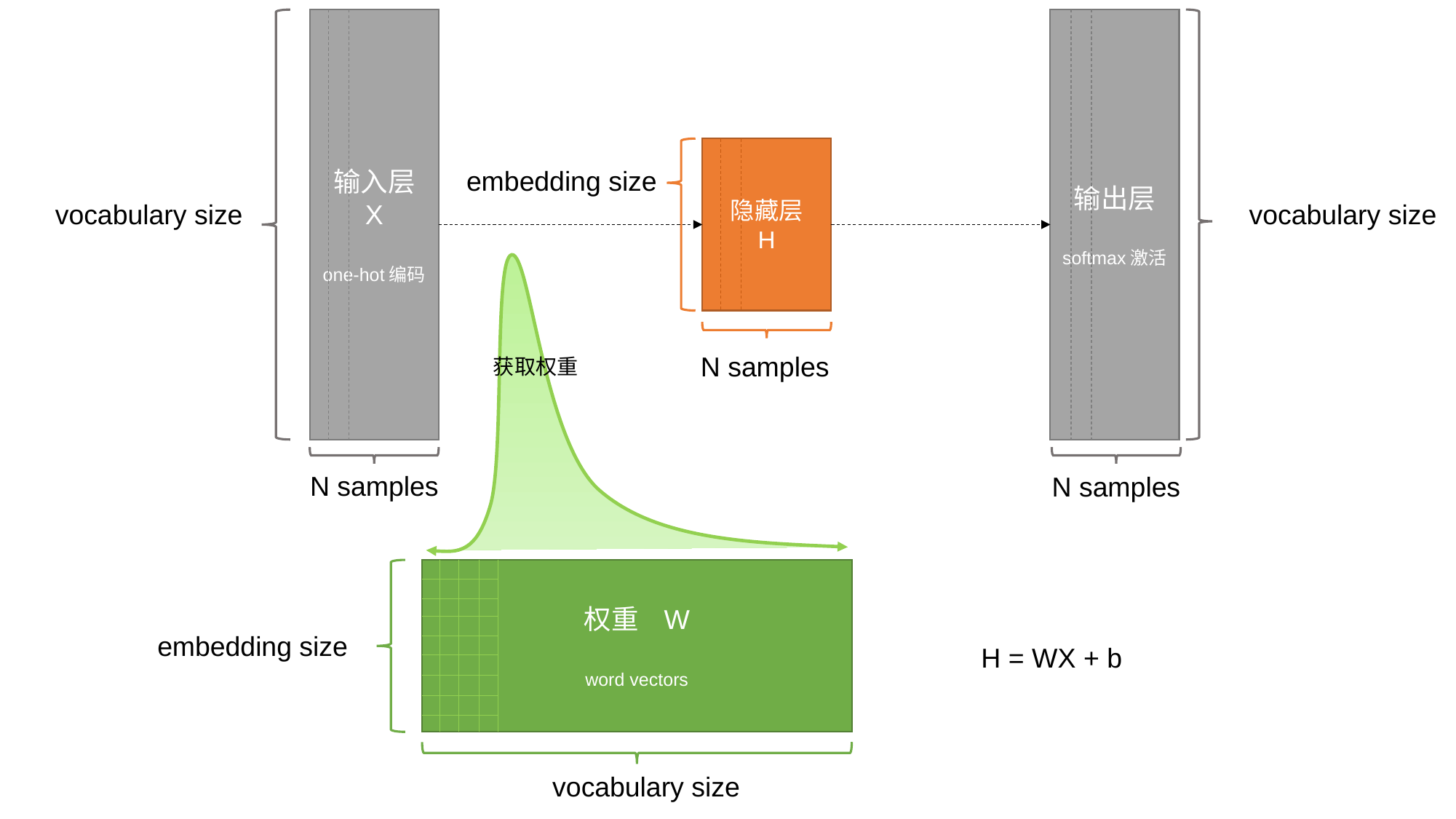

输出层

softmax激活

输入层
X

one-hot编码
vocabulary size
vocabulary size

隐藏层
H
embedding size

N samples
获取权重

N samples
N samples

权重   W

word vectors

embedding size
H = WX + b
vocabulary size